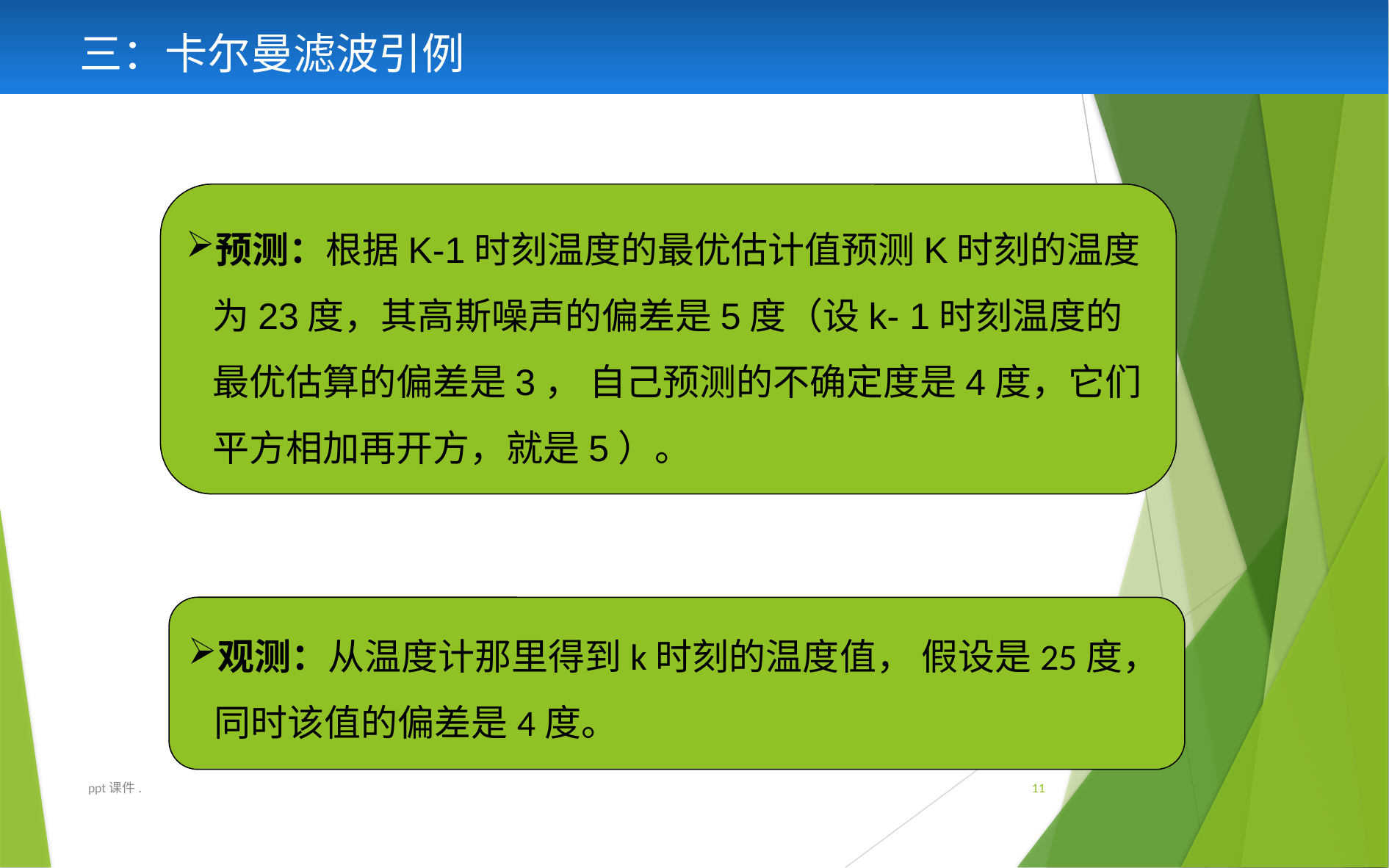

三：卡尔曼滤波引例
预测：根据K-1时刻温度的最优估计值预测K时刻的温度为23度，其高斯噪声的偏差是5度（设k‐ 1时刻温度的最优估算的偏差是3， 自己预测的不确定度是4度，它们平方相加再开方，就是5）。

观测：从温度计那里得到k时刻的温度值， 假设是25度，同时该值的偏差是4度。
ppt课件.
11